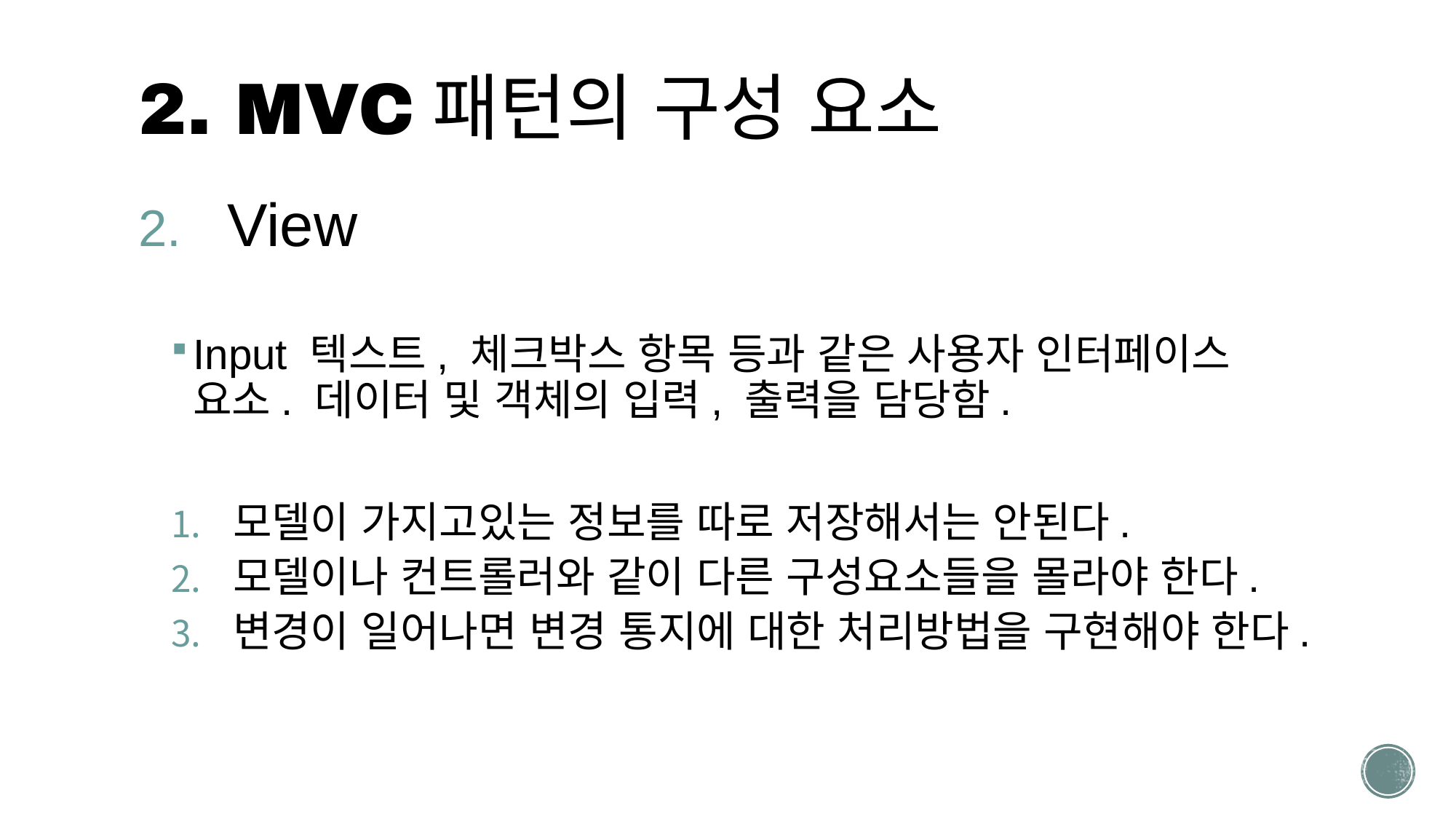

# 2. MVC패턴의 구성 요소
View

Input 텍스트, 체크박스 항목 등과 같은 사용자 인터페이스 요소. 데이터 및 객체의 입력, 출력을 담당함.

모델이 가지고있는 정보를 따로 저장해서는 안된다.
모델이나 컨트롤러와 같이 다른 구성요소들을 몰라야 한다.
변경이 일어나면 변경 통지에 대한 처리방법을 구현해야 한다.